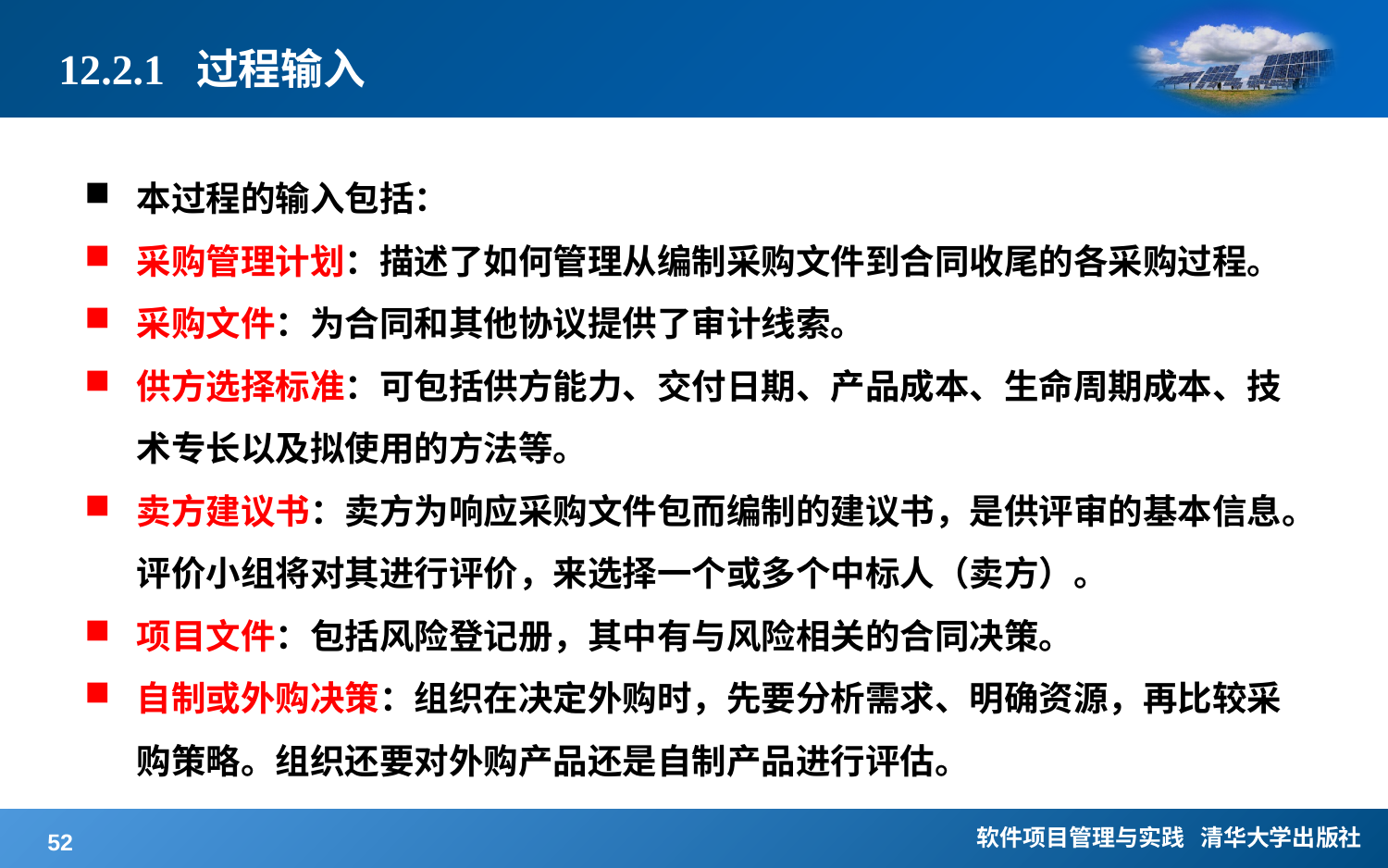

# 12.2.1  过程输入
本过程的输入包括：
采购管理计划：描述了如何管理从编制采购文件到合同收尾的各采购过程。
采购文件：为合同和其他协议提供了审计线索。
供方选择标准：可包括供方能力、交付日期、产品成本、生命周期成本、技术专长以及拟使用的方法等。
卖方建议书：卖方为响应采购文件包而编制的建议书，是供评审的基本信息。评价小组将对其进行评价，来选择一个或多个中标人（卖方）。
项目文件：包括风险登记册，其中有与风险相关的合同决策。
自制或外购决策：组织在决定外购时，先要分析需求、明确资源，再比较采购策略。组织还要对外购产品还是自制产品进行评估。